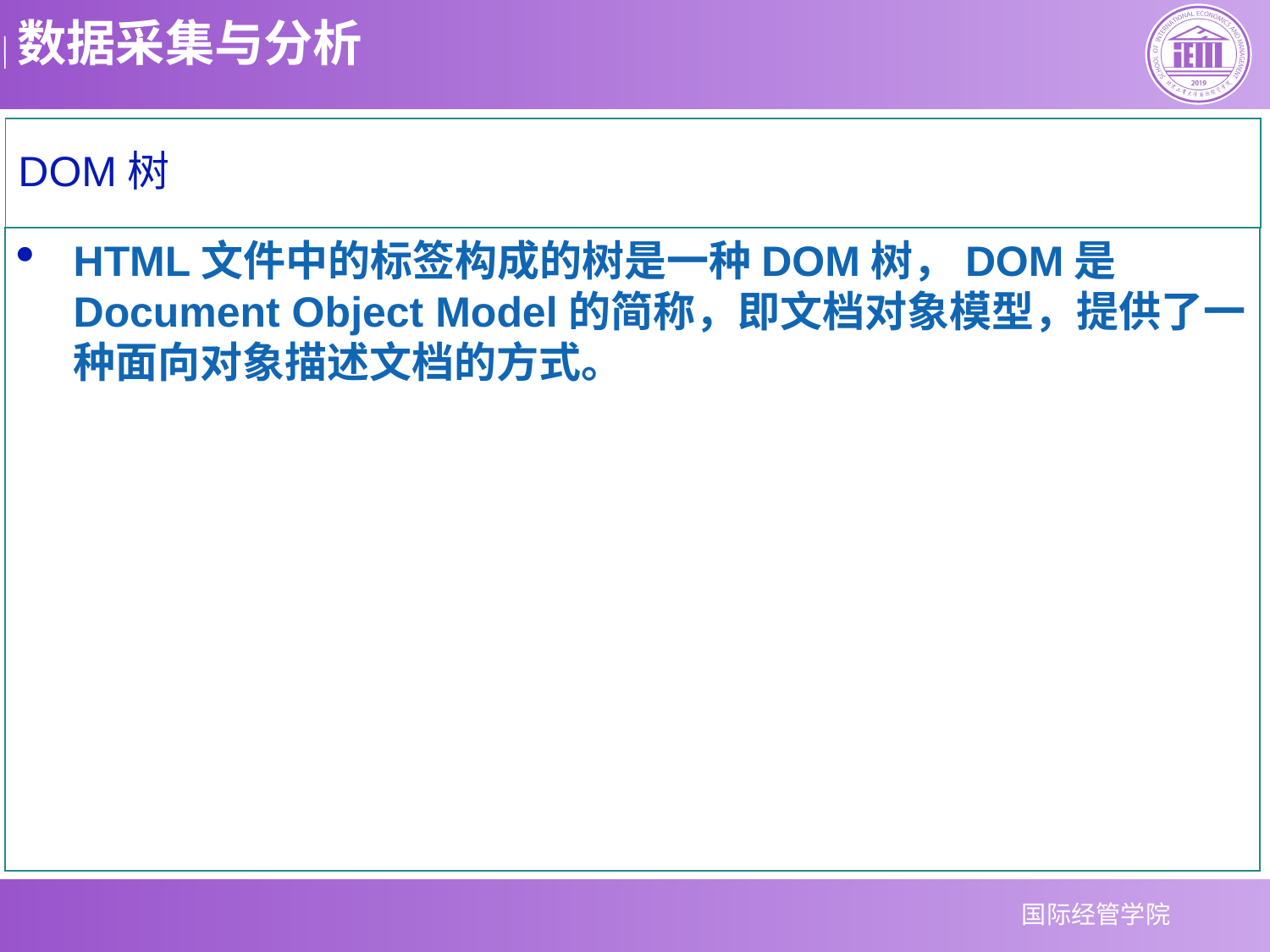

# DOM树
HTML文件中的标签构成的树是一种DOM树，DOM是Document Object Model的简称，即文档对象模型，提供了一种面向对象描述文档的方式。